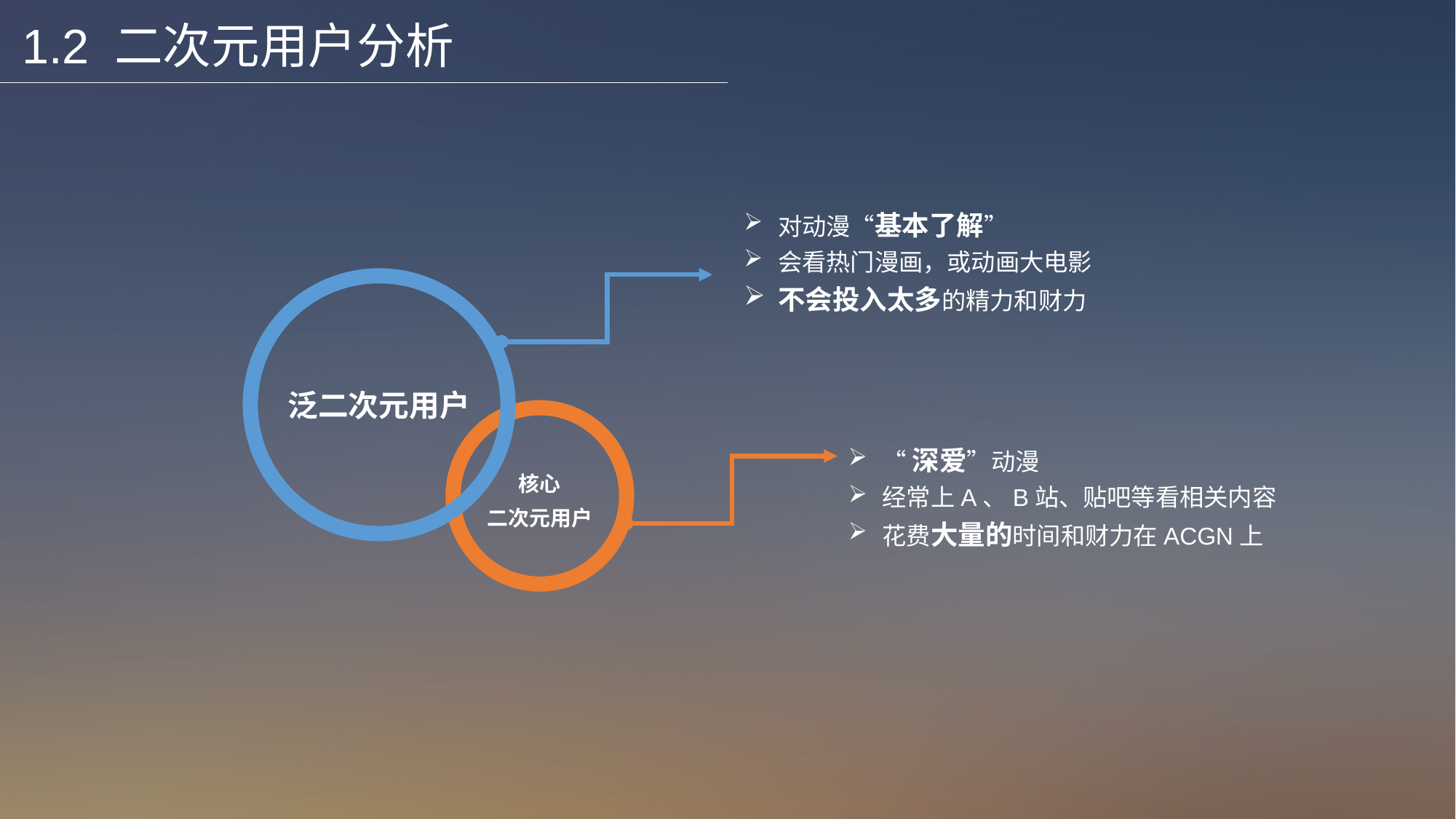

1.2 二次元用户分析
对动漫“基本了解”
会看热门漫画，或动画大电影
不会投入太多的精力和财力

泛二次元用户
“深爱”动漫
经常上A、B站、贴吧等看相关内容
花费大量的时间和财力在ACGN上

核心
二次元用户